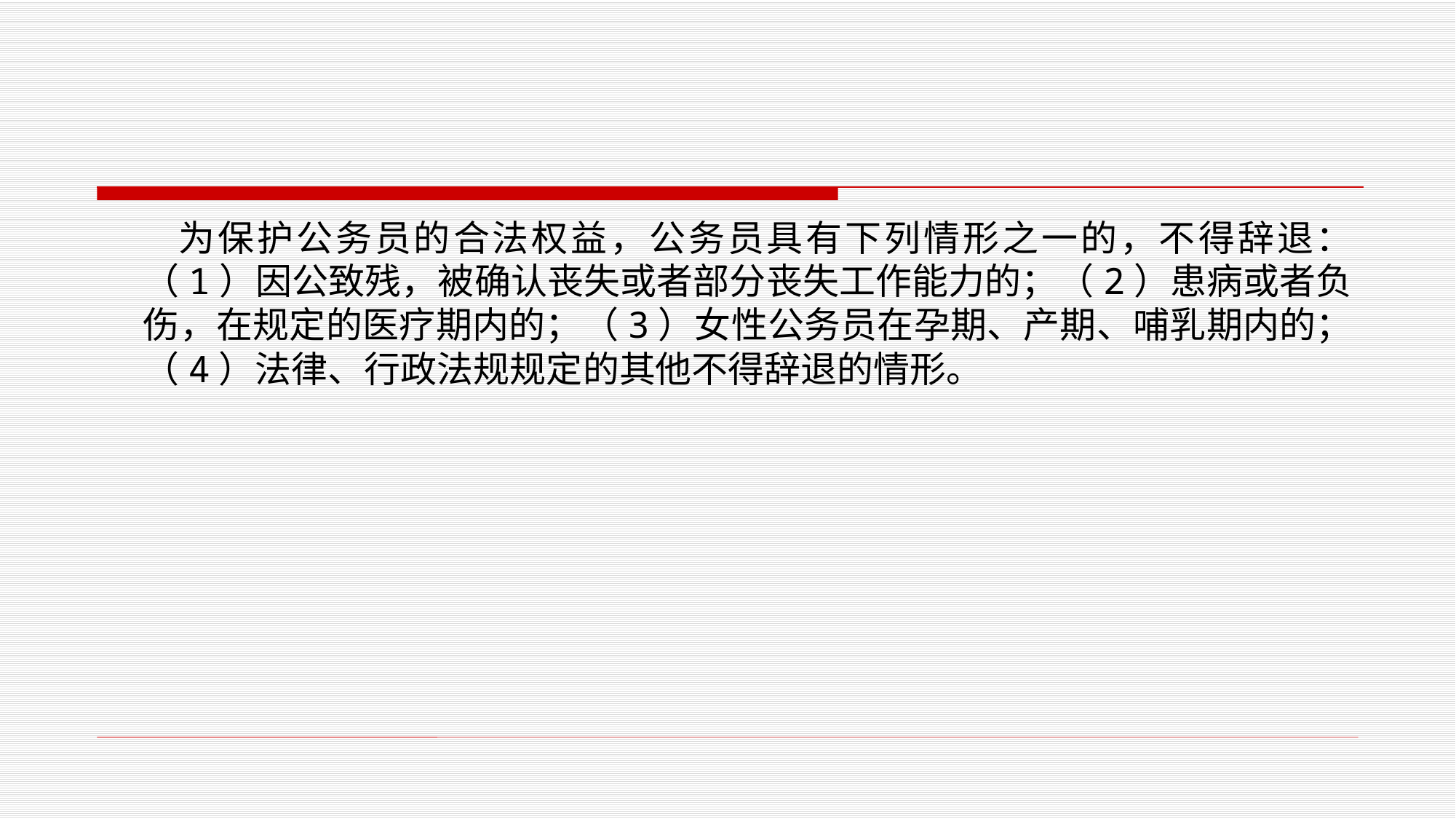

#
      为保护公务员的合法权益，公务员具有下列情形之一的，不得辞退：（1）因公致残，被确认丧失或者部分丧失工作能力的；（2）患病或者负伤，在规定的医疗期内的；（3）女性公务员在孕期、产期、哺乳期内的；（4）法律、行政法规规定的其他不得辞退的情形。